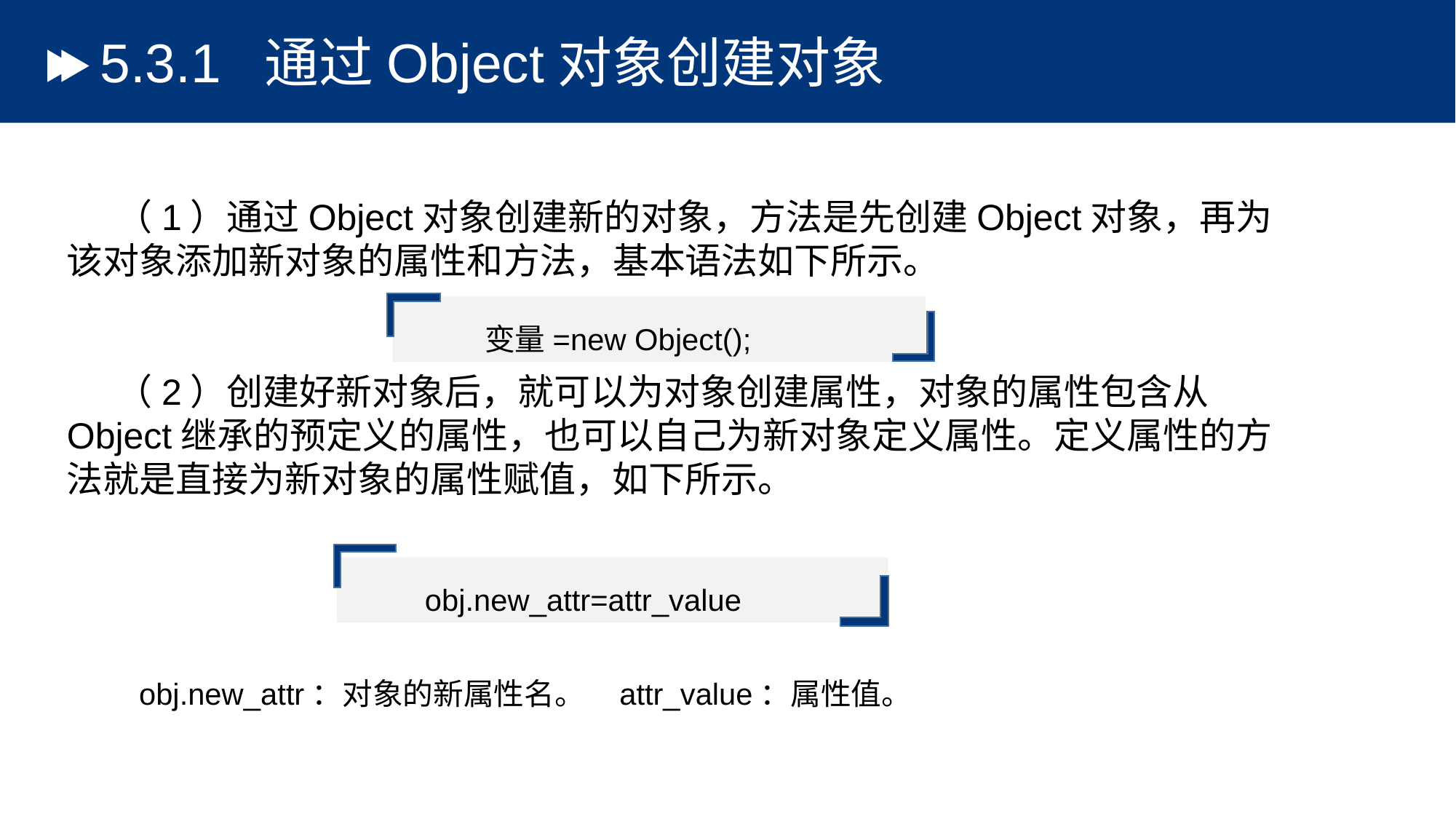

# 5.3.1  通过Object对象创建对象
     （1）通过Object对象创建新的对象，方法是先创建Object对象，再为该对象添加新对象的属性和方法，基本语法如下所示。

     （2）创建好新对象后，就可以为对象创建属性，对象的属性包含从Object继承的预定义的属性，也可以自己为新对象定义属性。定义属性的方法就是直接为新对象的属性赋值，如下所示。

     obj.new_attr：对象的新属性名。    attr_value：属性值。

       变量=new Object();

      obj.new_attr=attr_value